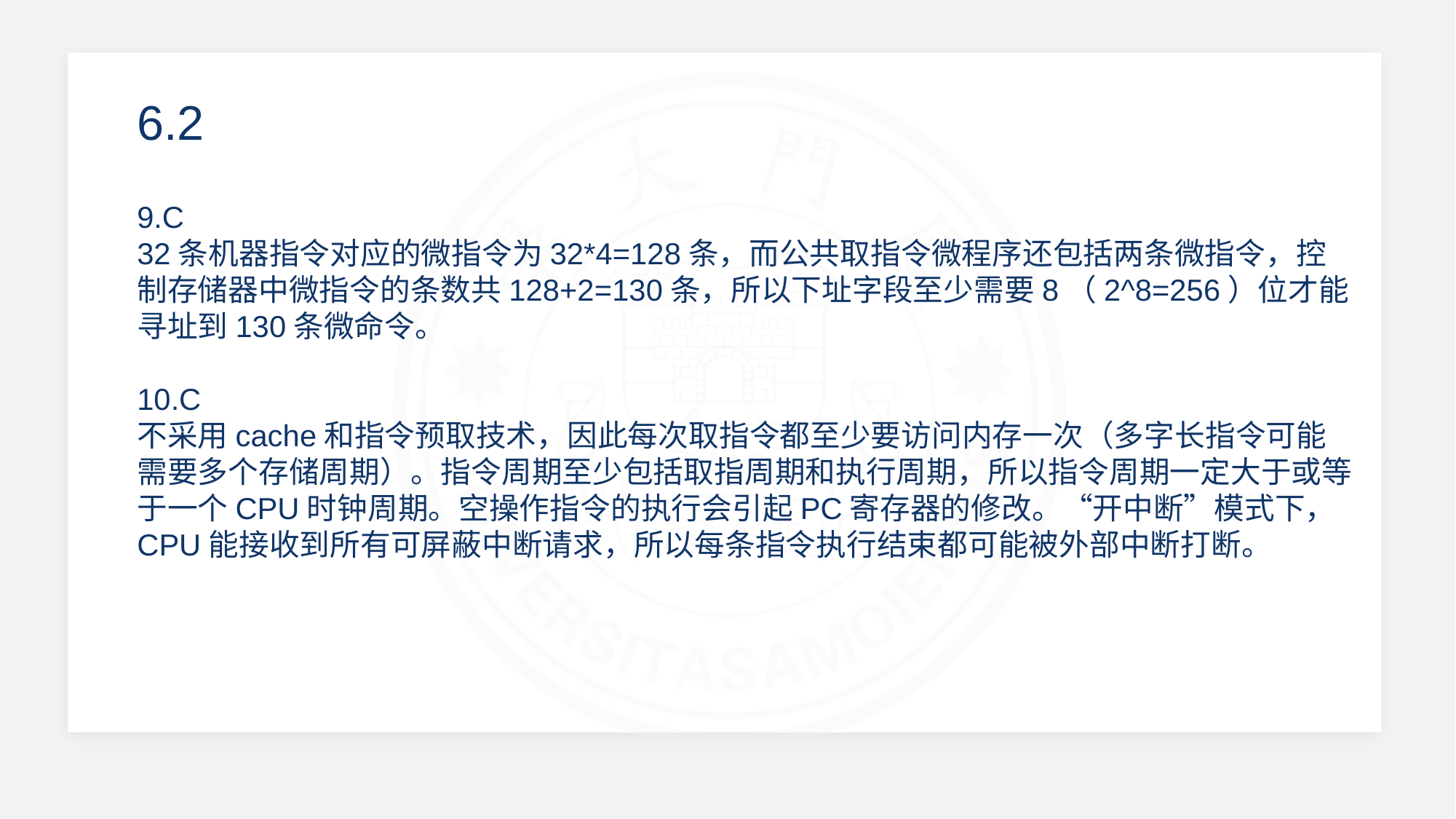

6.2

9.C
32条机器指令对应的微指令为32*4=128条，而公共取指令微程序还包括两条微指令，控制存储器中微指令的条数共128+2=130条，所以下址字段至少需要8（2^8=256）位才能寻址到130条微命令。

10.C
不采用cache和指令预取技术，因此每次取指令都至少要访问内存一次（多字长指令可能需要多个存储周期）。指令周期至少包括取指周期和执行周期，所以指令周期一定大于或等于一个CPU时钟周期。空操作指令的执行会引起PC寄存器的修改。“开中断”模式下，CPU能接收到所有可屏蔽中断请求，所以每条指令执行结束都可能被外部中断打断。